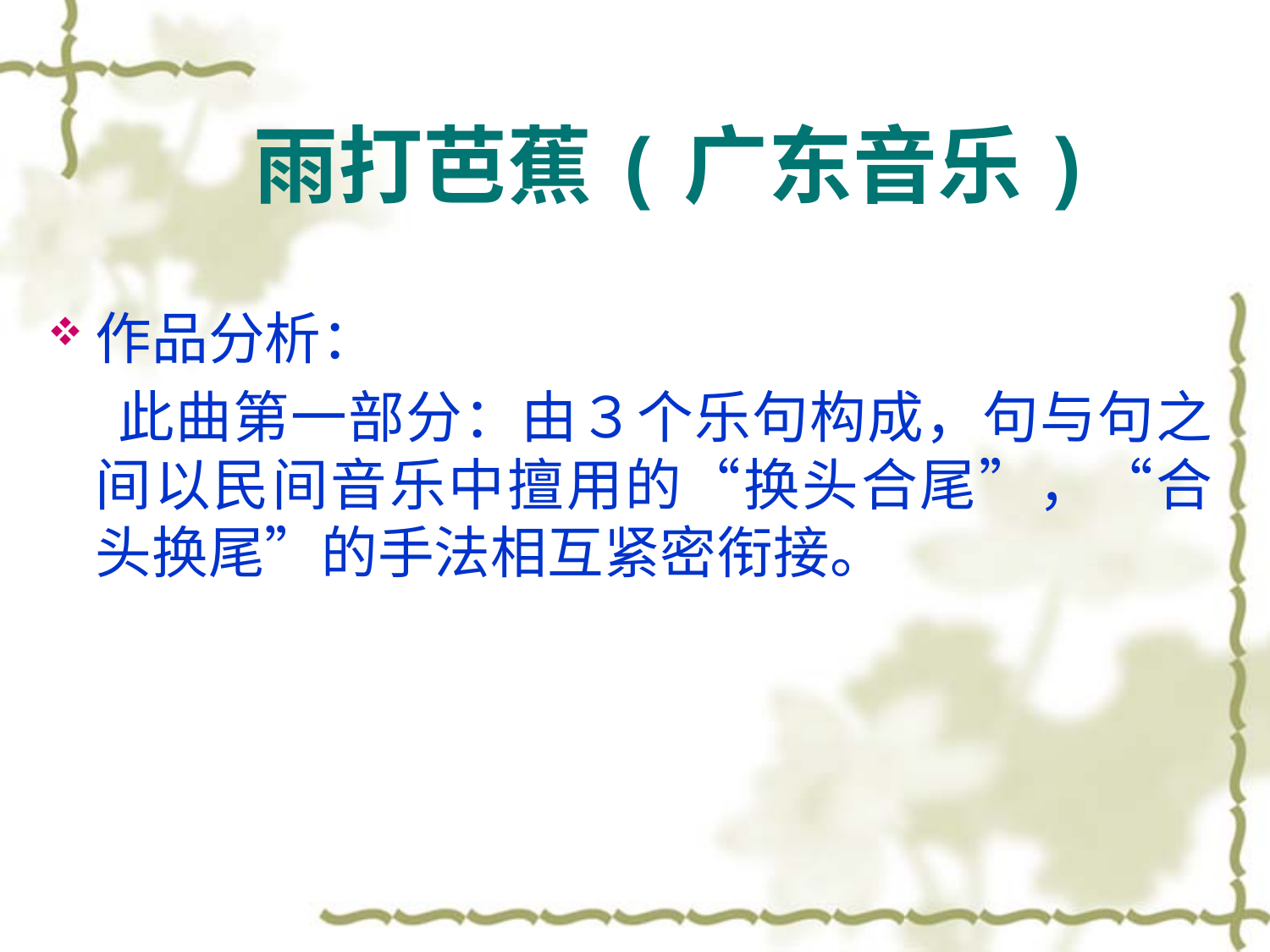

雨打芭蕉(广东音乐)
# 作品分析：
    此曲第一部分：由３个乐句构成，句与句之间以民间音乐中擅用的“换头合尾”，“合头换尾”的手法相互紧密衔接。